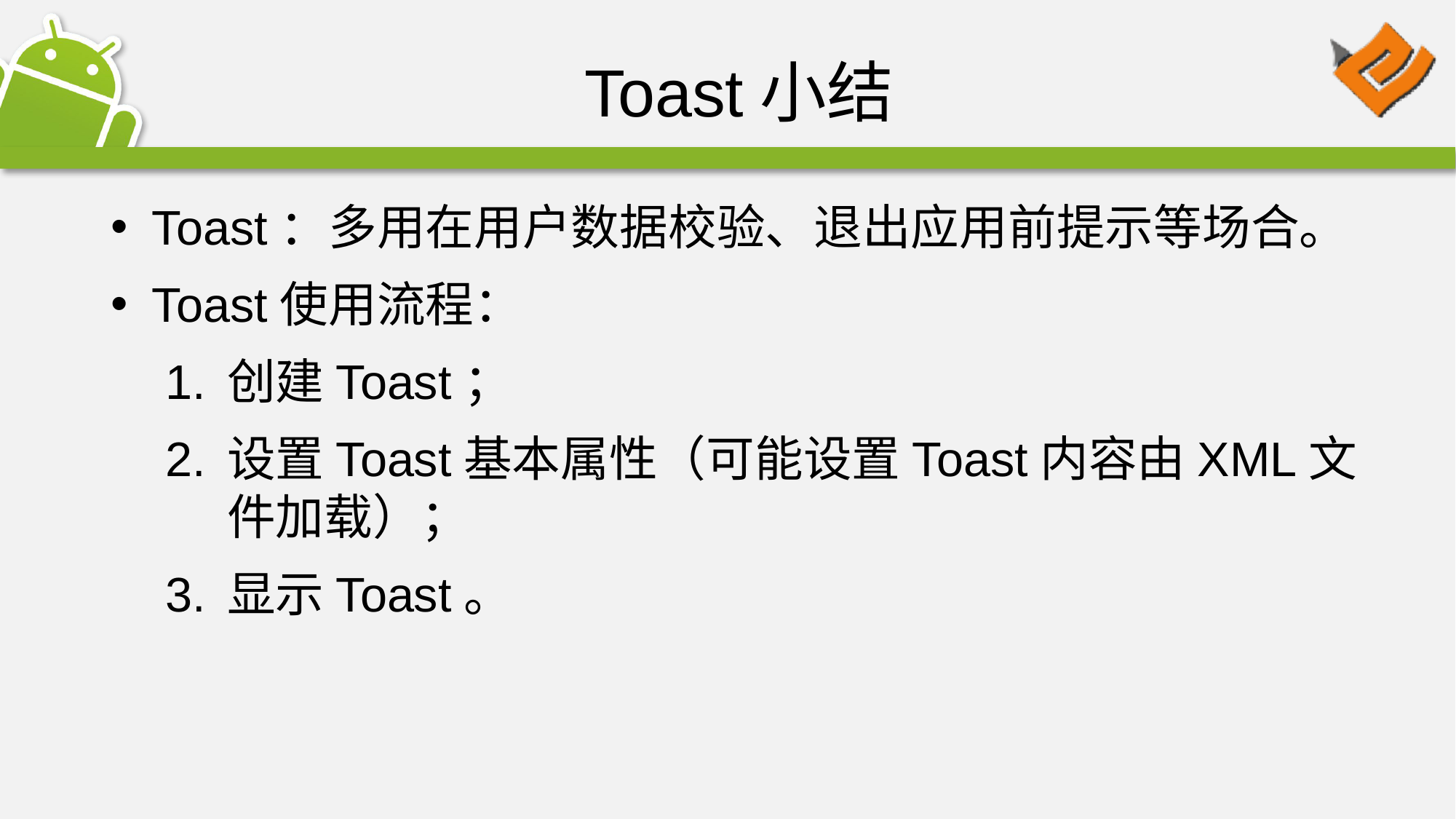

# Toast小结
Toast：多用在用户数据校验、退出应用前提示等场合。
Toast使用流程：
创建Toast；
设置Toast基本属性（可能设置Toast内容由XML文件加载）；
显示Toast。